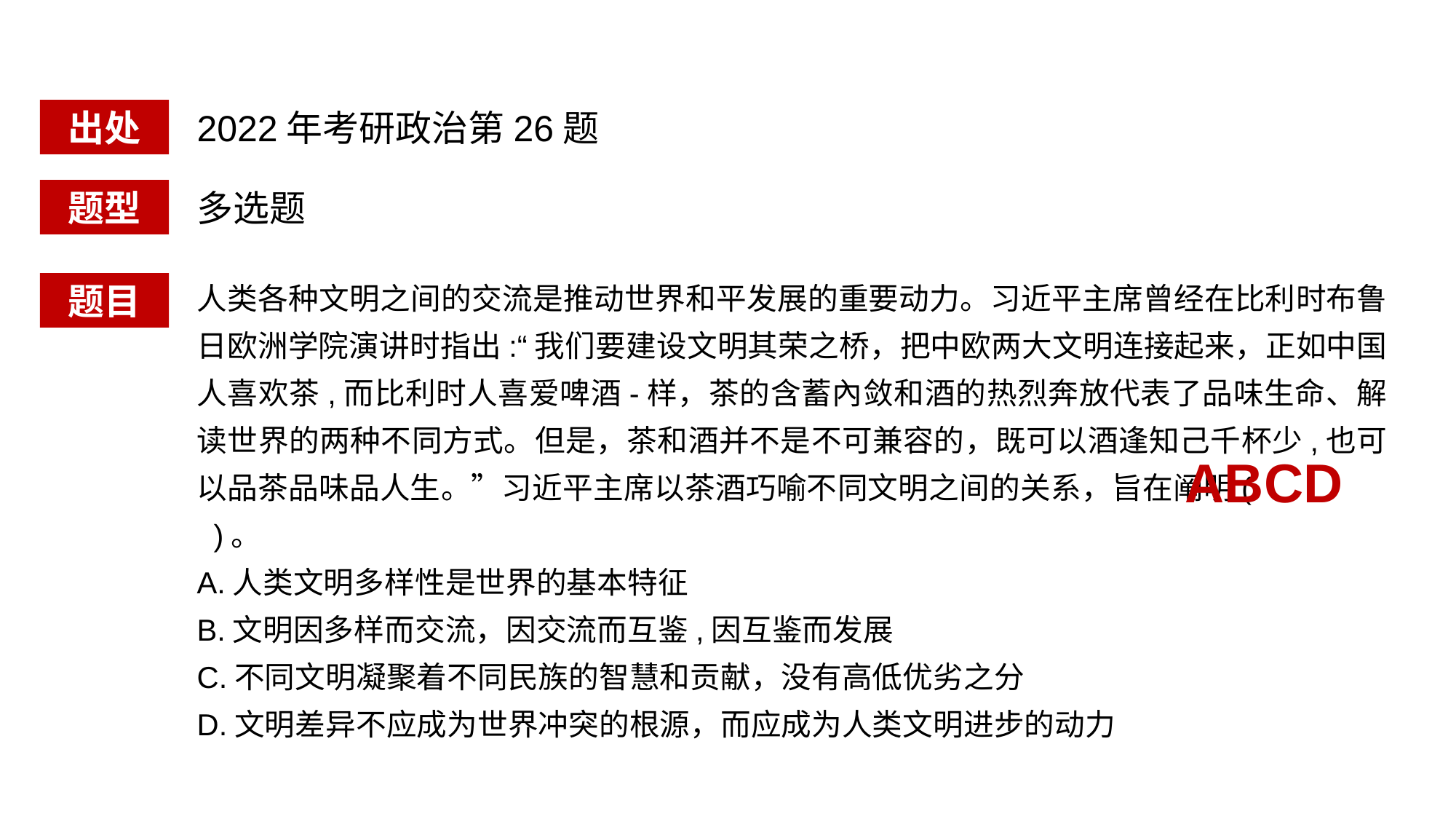

出处
2022年考研政治第26题
题型
多选题
人类各种文明之间的交流是推动世界和平发展的重要动力。习近平主席曾经在比利时布鲁日欧洲学院演讲时指出:“我们要建设文明其荣之桥，把中欧两大文明连接起来，正如中国人喜欢茶,而比利时人喜爱啤酒-样，茶的含蓄內敛和酒的热烈奔放代表了品味生命、解读世界的两种不同方式。但是，茶和酒并不是不可兼容的，既可以酒逢知己千杯少,也可以品茶品味品人生。”习近平主席以茶酒巧喻不同文明之间的关系，旨在阐明(                   )。
A.人类文明多样性是世界的基本特征
B.文明因多样而交流，因交流而互鉴,因互鉴而发展
C.不同文明凝聚着不同民族的智慧和贡献，没有高低优劣之分
D.文明差异不应成为世界冲突的根源，而应成为人类文明进步的动力
题目
ABCD